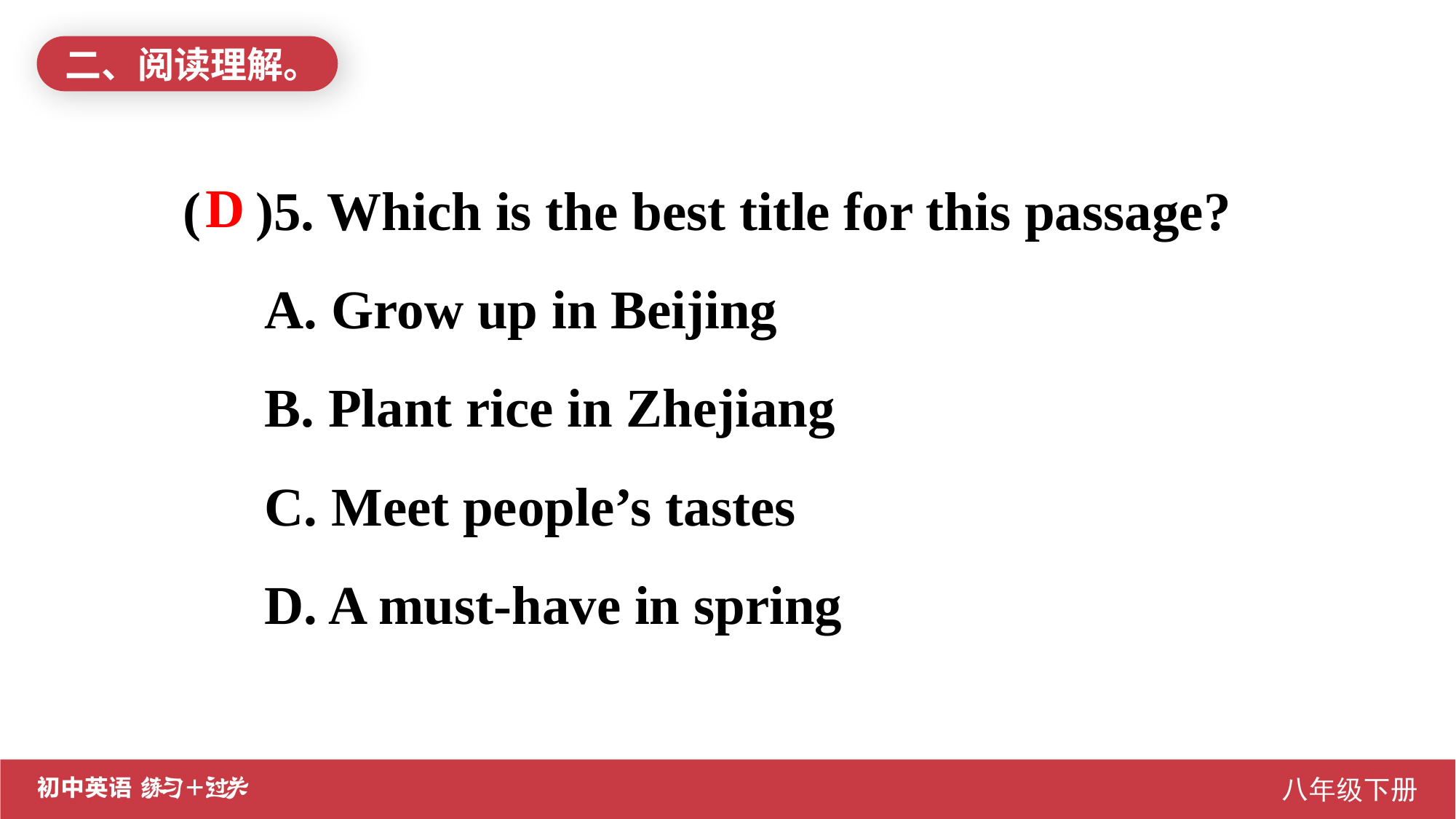

二、阅读理解。
(    )5. Which is the best title for this passage?
      A. Grow up in Beijing
      B. Plant rice in Zhejiang
      C. Meet people’s tastes
      D. A must-have in spring
D